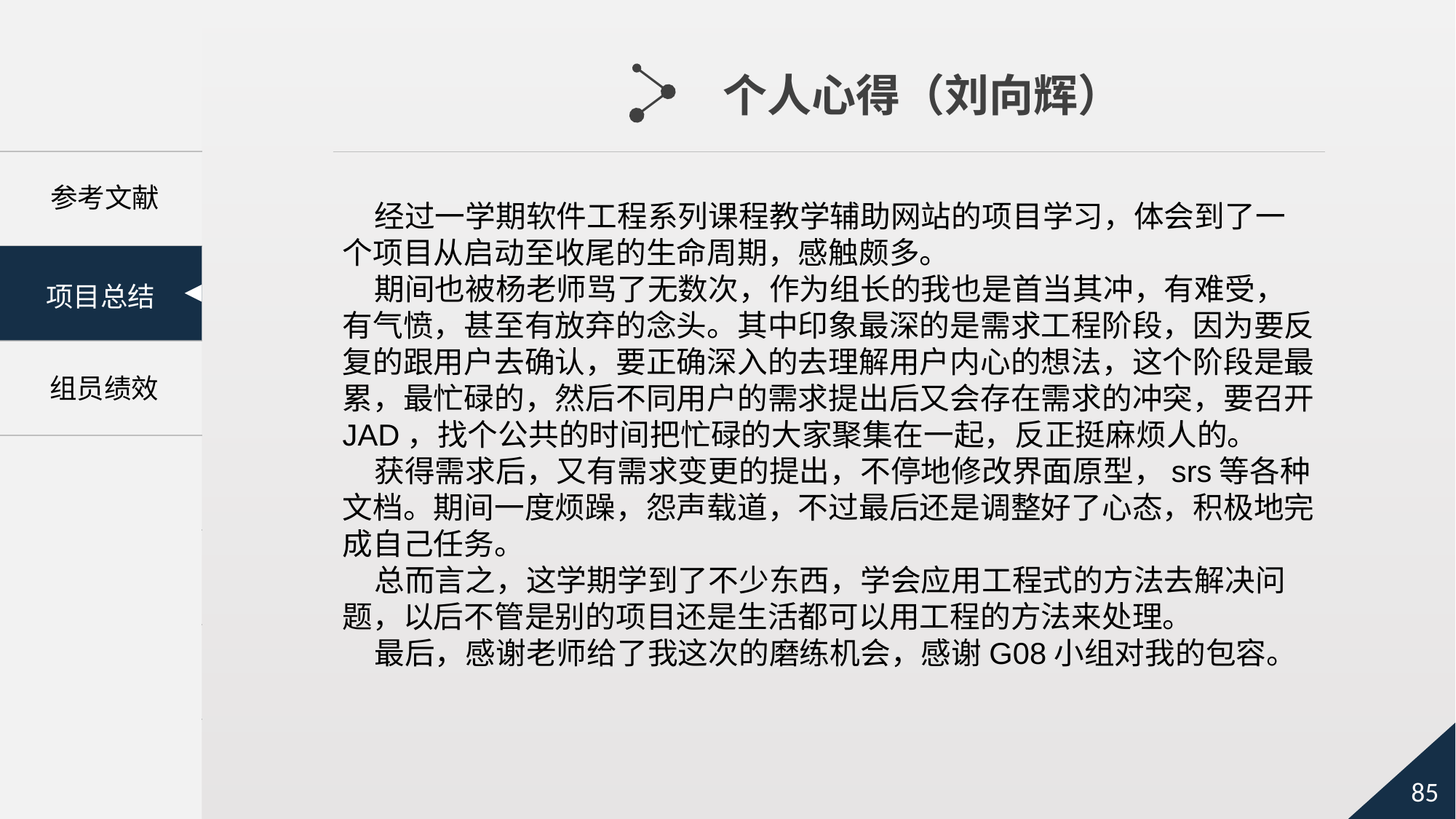

个人心得（刘向辉）
     参考文献
经过一学期软件工程系列课程教学辅助网站的项目学习，体会到了一个项目从启动至收尾的生命周期，感触颇多。
期间也被杨老师骂了无数次，作为组长的我也是首当其冲，有难受，有气愤，甚至有放弃的念头。其中印象最深的是需求工程阶段，因为要反复的跟用户去确认，要正确深入的去理解用户内心的想法，这个阶段是最累，最忙碌的，然后不同用户的需求提出后又会存在需求的冲突，要召开JAD，找个公共的时间把忙碌的大家聚集在一起，反正挺麻烦人的。
获得需求后，又有需求变更的提出，不停地修改界面原型，srs等各种文档。期间一度烦躁，怨声载道，不过最后还是调整好了心态，积极地完成自己任务。
总而言之，这学期学到了不少东西，学会应用工程式的方法去解决问题，以后不管是别的项目还是生活都可以用工程的方法来处理。
最后，感谢老师给了我这次的磨练机会，感谢G08小组对我的包容。
　 项目总结
组员绩效

其他